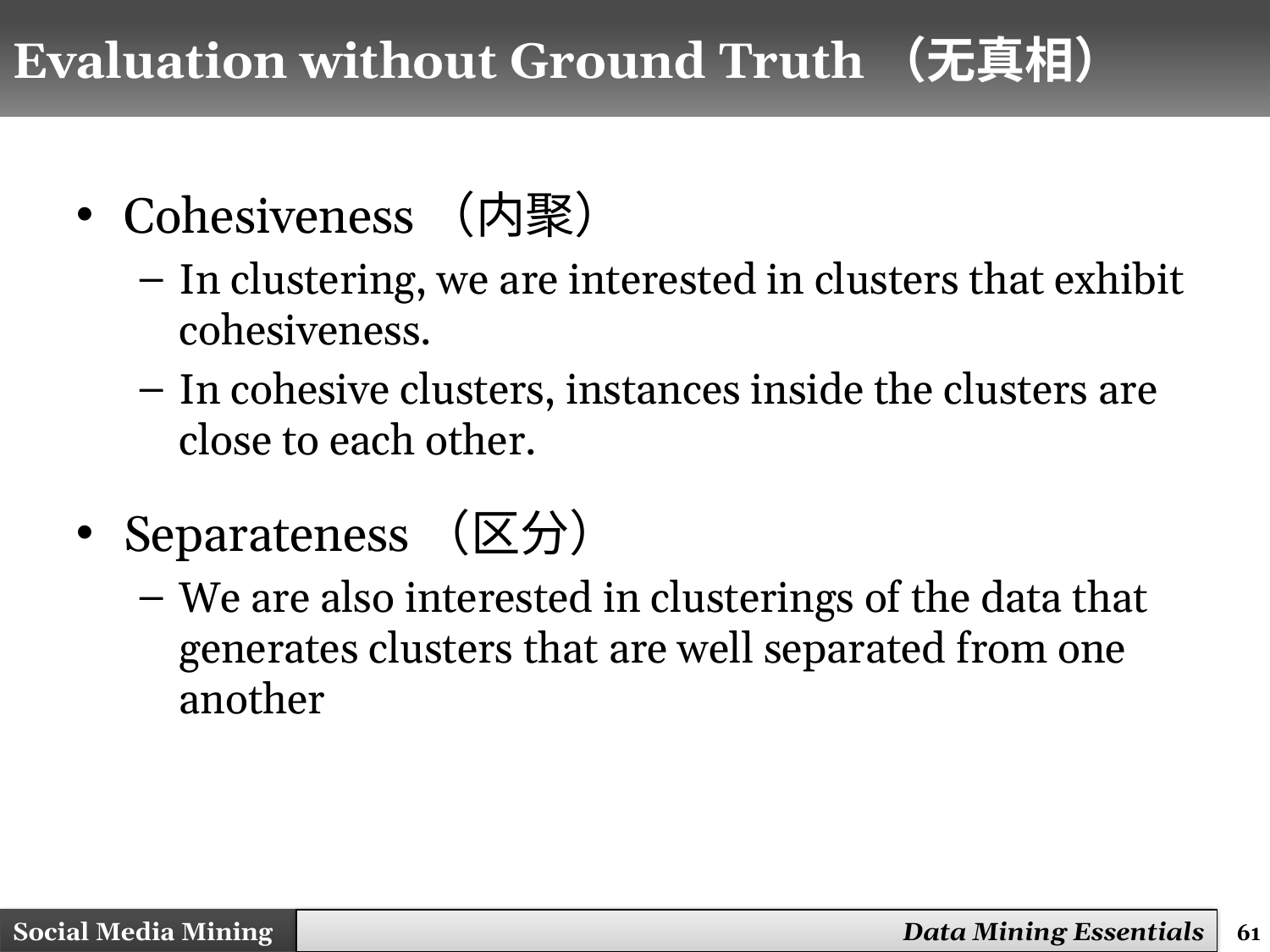

# Evaluation without Ground Truth（无真相）
Cohesiveness（内聚）
In clustering, we are interested in clusters that exhibit cohesiveness.
In cohesive clusters, instances inside the clusters are close to each other.
Separateness（区分）
We are also interested in clusterings of the data that generates clusters that are well separated from one another